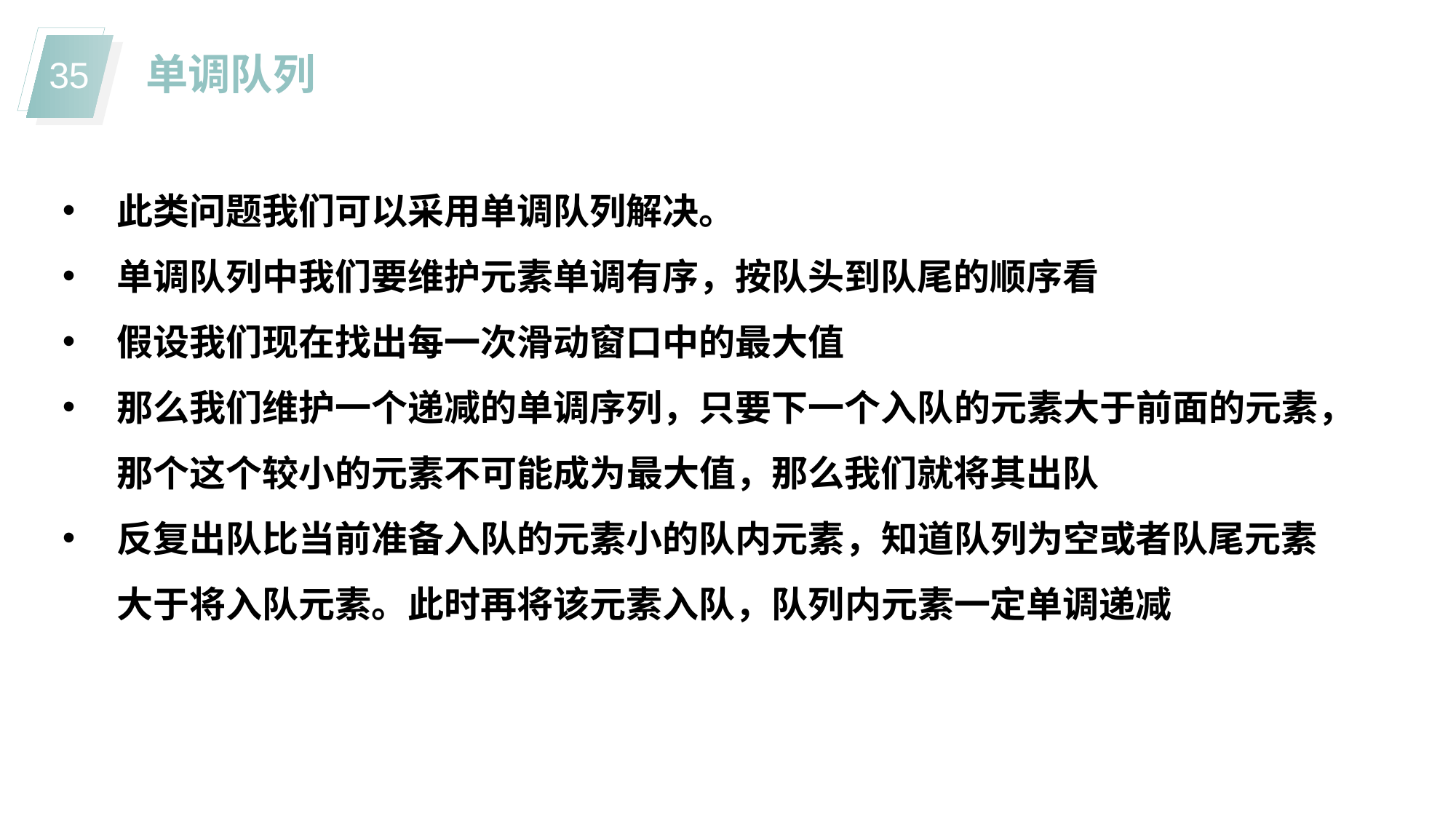

单调队列
此类问题我们可以采用单调队列解决。
单调队列中我们要维护元素单调有序，按队头到队尾的顺序看
假设我们现在找出每一次滑动窗口中的最大值
那么我们维护一个递减的单调序列，只要下一个入队的元素大于前面的元素，那个这个较小的元素不可能成为最大值，那么我们就将其出队
反复出队比当前准备入队的元素小的队内元素，知道队列为空或者队尾元素大于将入队元素。此时再将该元素入队，队列内元素一定单调递减